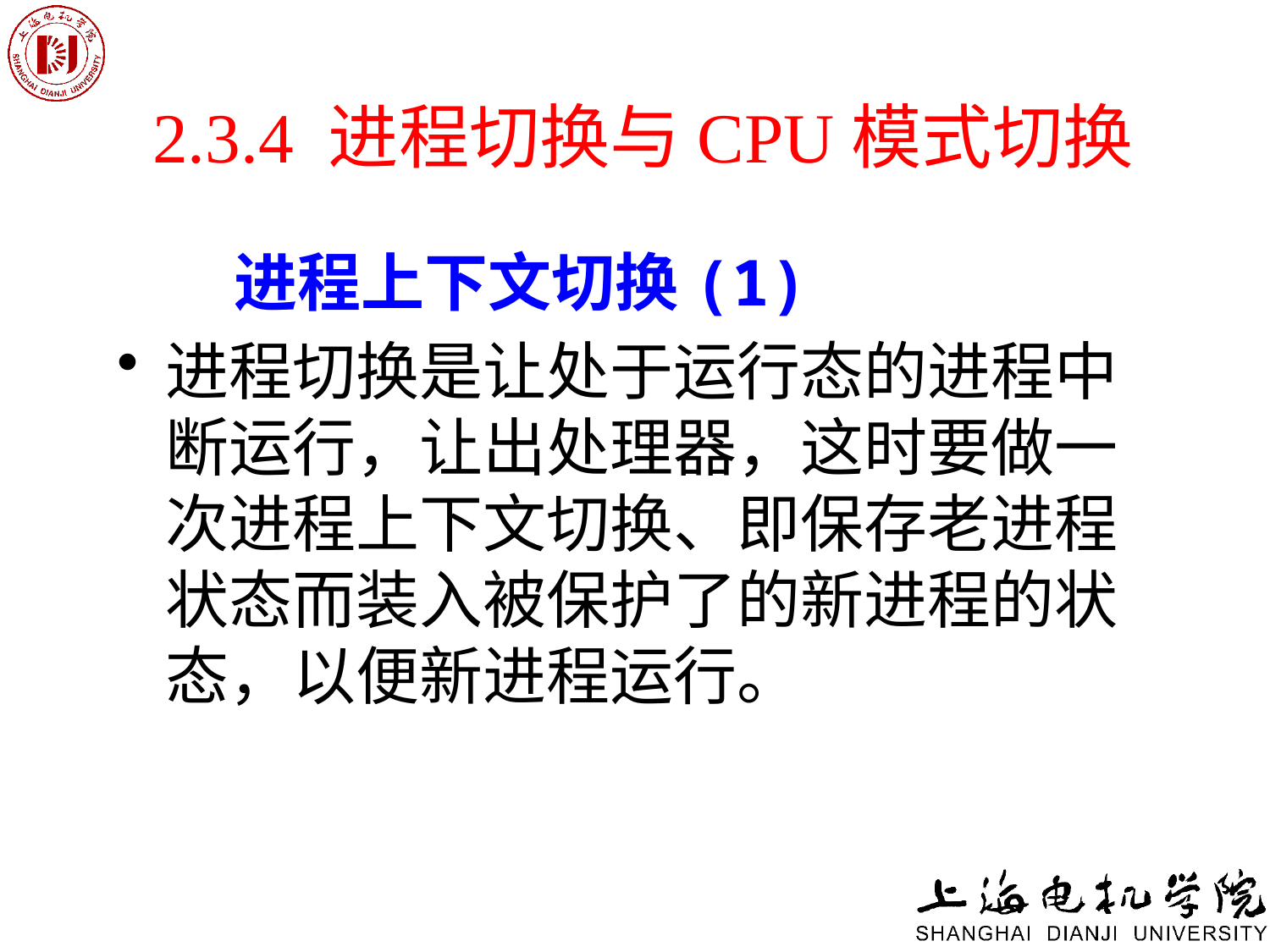

# 2.3.4 进程切换与CPU模式切换
        进程上下文切换(1)
进程切换是让处于运行态的进程中断运行，让出处理器，这时要做一次进程上下文切换、即保存老进程状态而装入被保护了的新进程的状态，以便新进程运行。